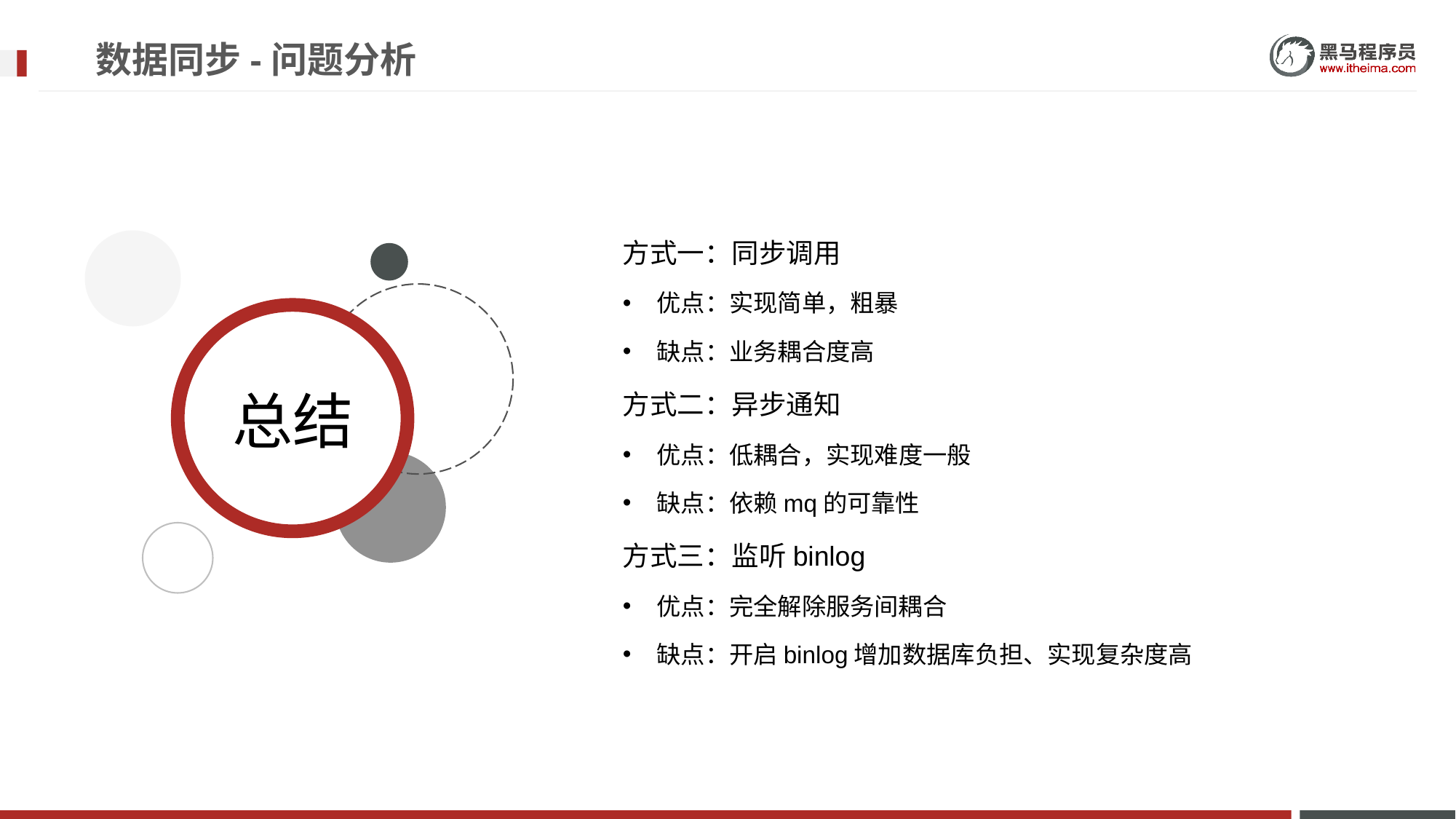

# 数据同步-问题分析
方式一：同步调用
优点：实现简单，粗暴
缺点：业务耦合度高
方式二：异步通知
优点：低耦合，实现难度一般
缺点：依赖mq的可靠性
方式三：监听binlog
优点：完全解除服务间耦合
缺点：开启binlog增加数据库负担、实现复杂度高